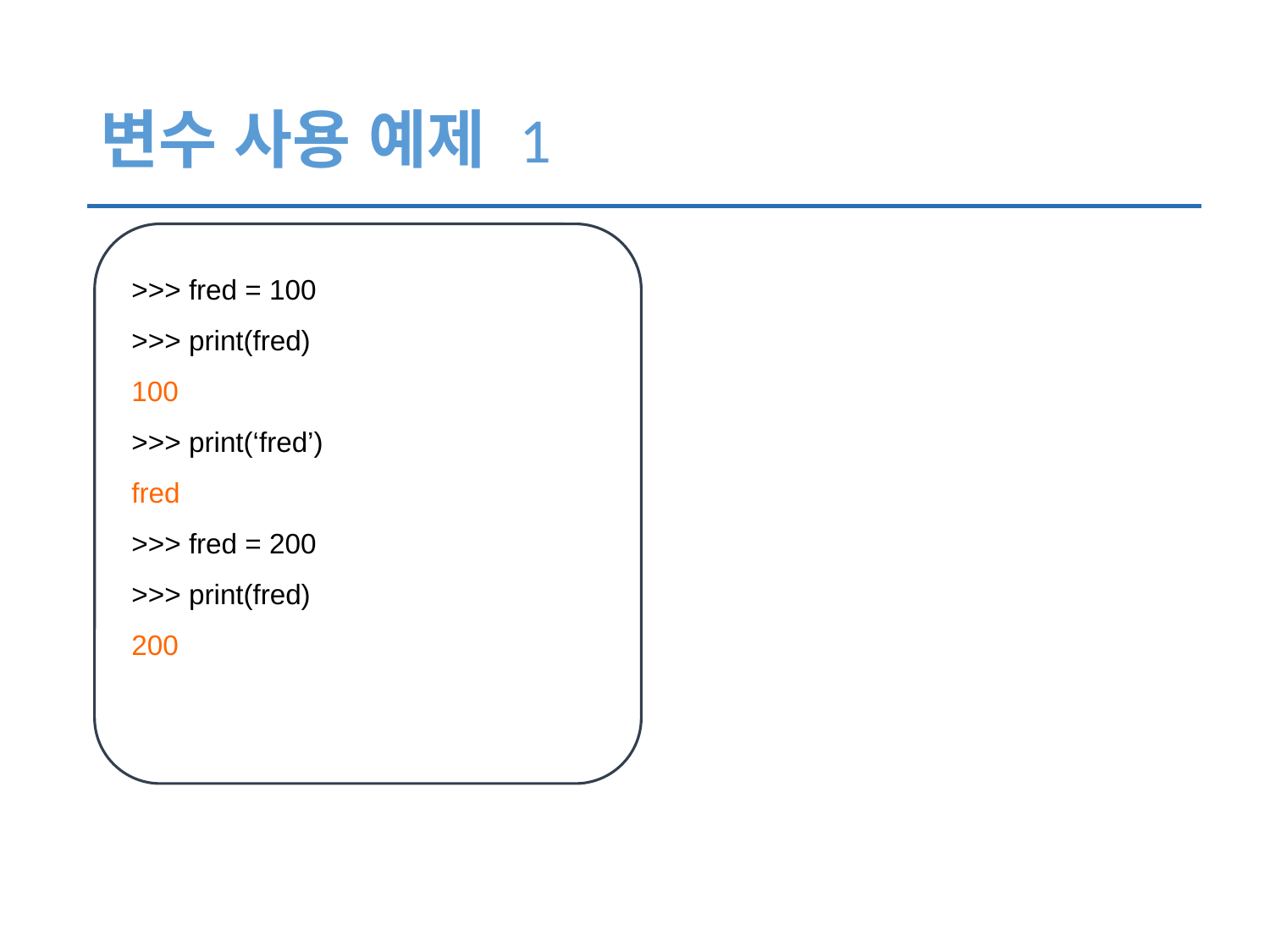

# 변수 사용 예제 1

>>> fred = 100
>>> print(fred)
100
>>> print(‘fred’)
fred
>>> fred = 200
>>> print(fred)
200